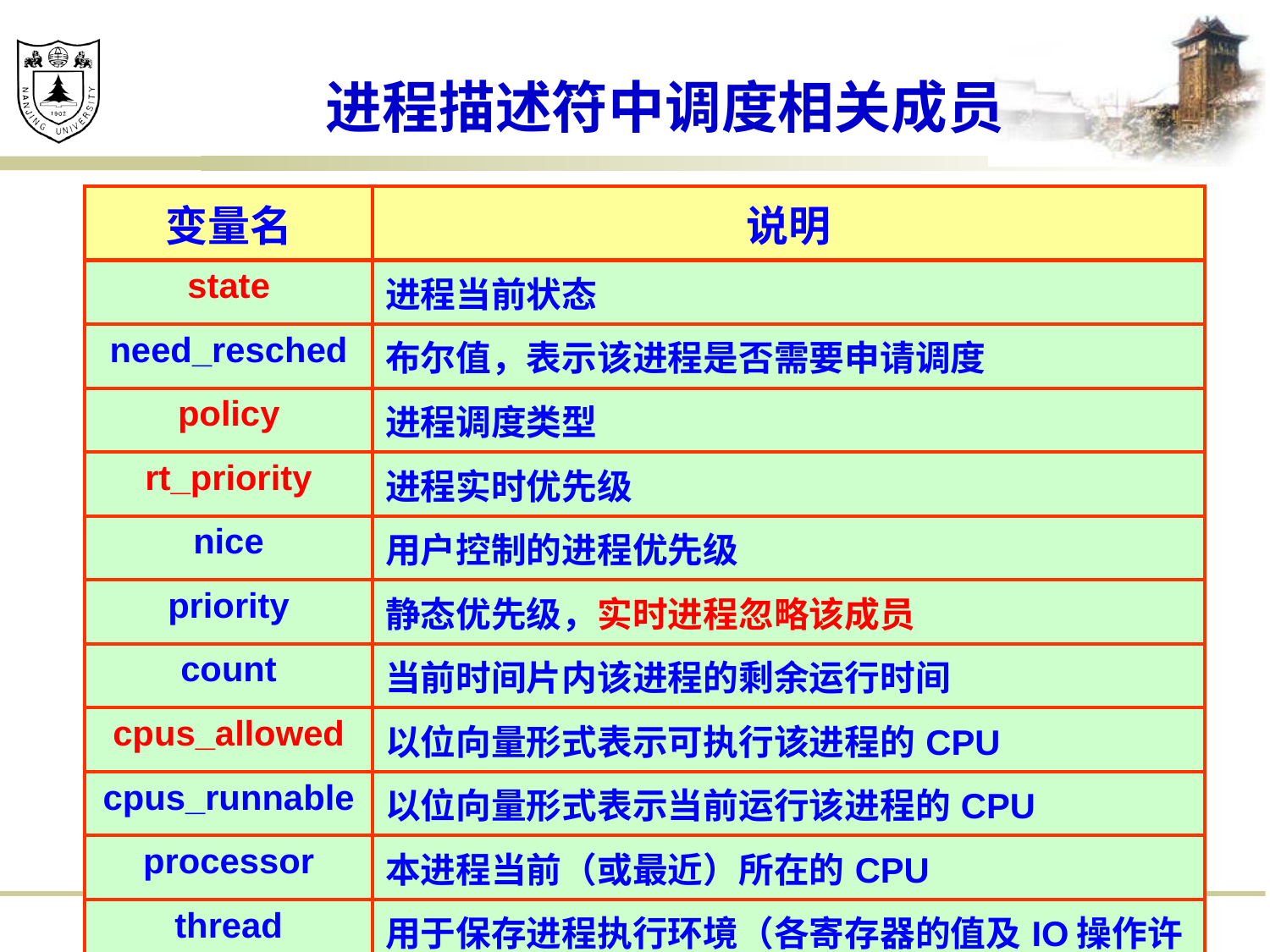

# 进程描述符中调度相关成员

| 变量名 | 说明 |
| --- | --- |
| state | 进程当前状态 |
| need\_resched | 布尔值，表示该进程是否需要申请调度 |
| policy | 进程调度类型 |
| rt\_priority | 进程实时优先级 |
| nice | 用户控制的进程优先级 |
| priority | 静态优先级，实时进程忽略该成员 |
| count | 当前时间片内该进程的剩余运行时间 |
| cpus\_allowed | 以位向量形式表示可执行该进程的CPU |
| cpus\_runnable | 以位向量形式表示当前运行该进程的CPU |
| processor | 本进程当前（或最近）所在的CPU |
| thread | 用于保存进程执行环境（各寄存器的值及IO操作许可权映射表） |
215